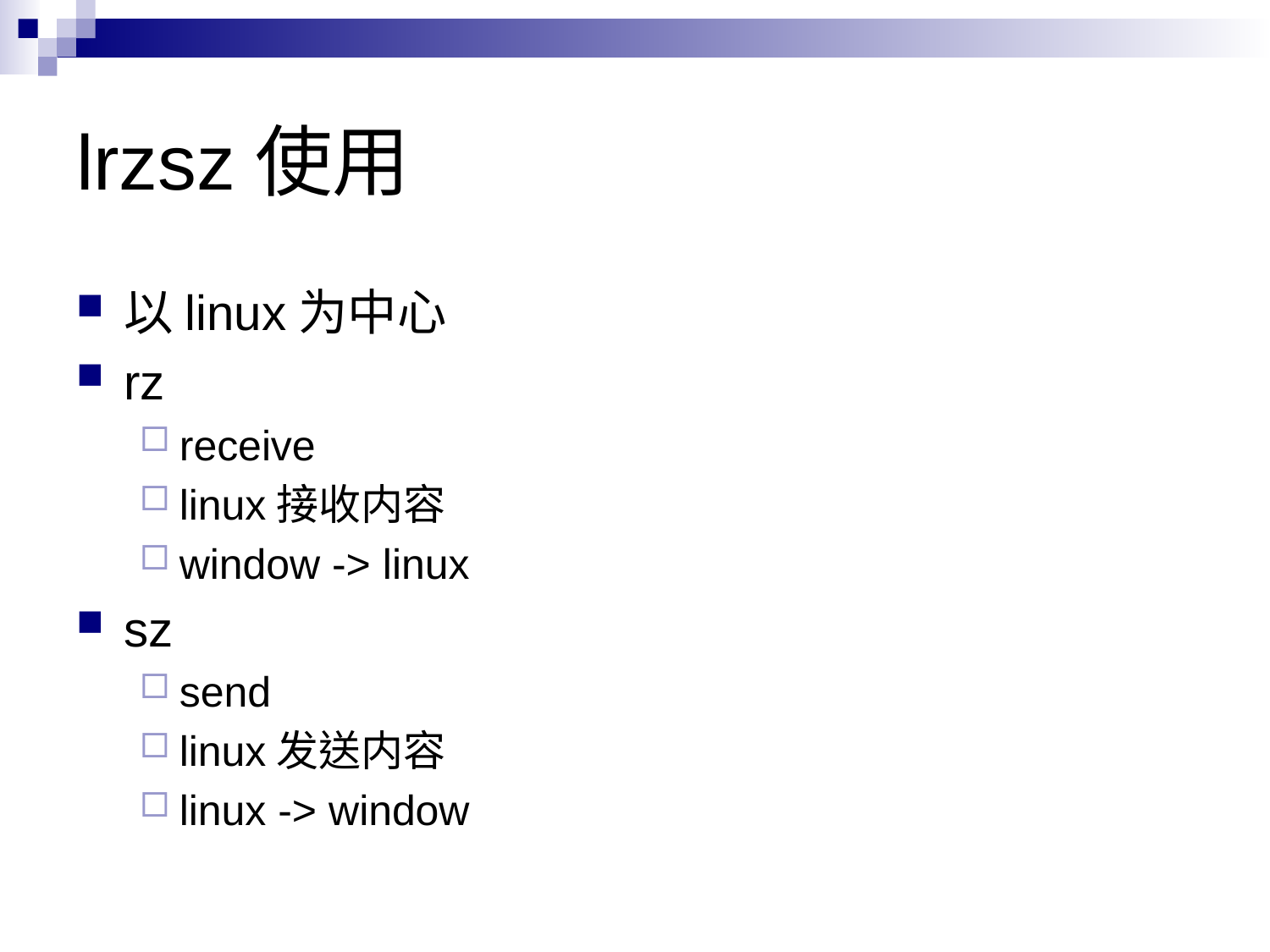

# lrzsz使用
以linux为中心
rz
receive
linux接收内容
window -> linux
sz
send
linux发送内容
linux -> window